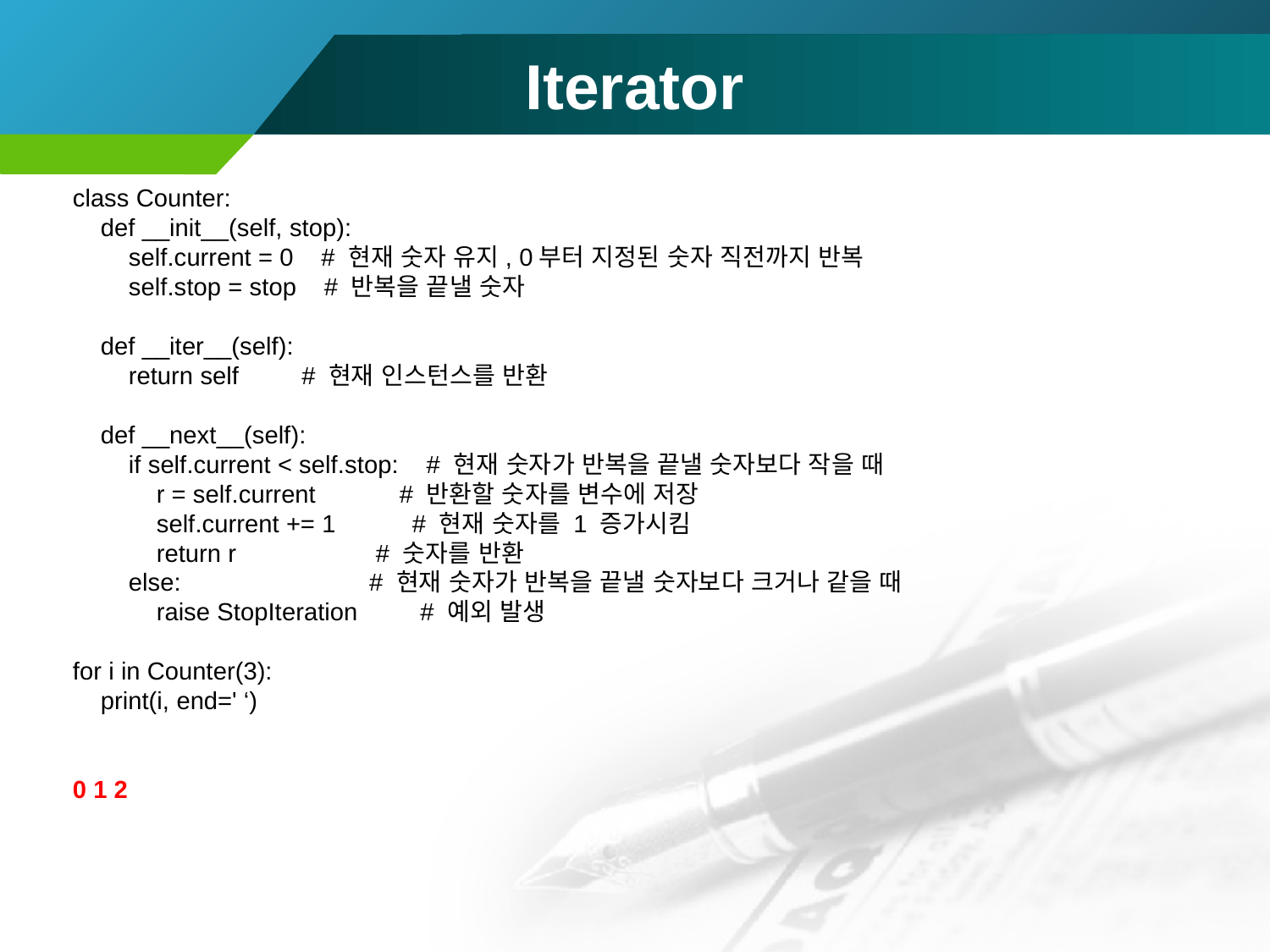

# Iterator
class Counter:
    def __init__(self, stop):
        self.current = 0    # 현재 숫자 유지, 0부터 지정된 숫자 직전까지 반복
        self.stop = stop    # 반복을 끝낼 숫자

    def __iter__(self):
        return self         # 현재 인스턴스를 반환

    def __next__(self):
        if self.current < self.stop:    # 현재 숫자가 반복을 끝낼 숫자보다 작을 때
            r = self.current            # 반환할 숫자를 변수에 저장
            self.current += 1           # 현재 숫자를 1 증가시킴
            return r                    # 숫자를 반환
        else:                           # 현재 숫자가 반복을 끝낼 숫자보다 크거나 같을 때
            raise StopIteration         # 예외 발생

for i in Counter(3):
    print(i, end=' ‘)

0 1 2